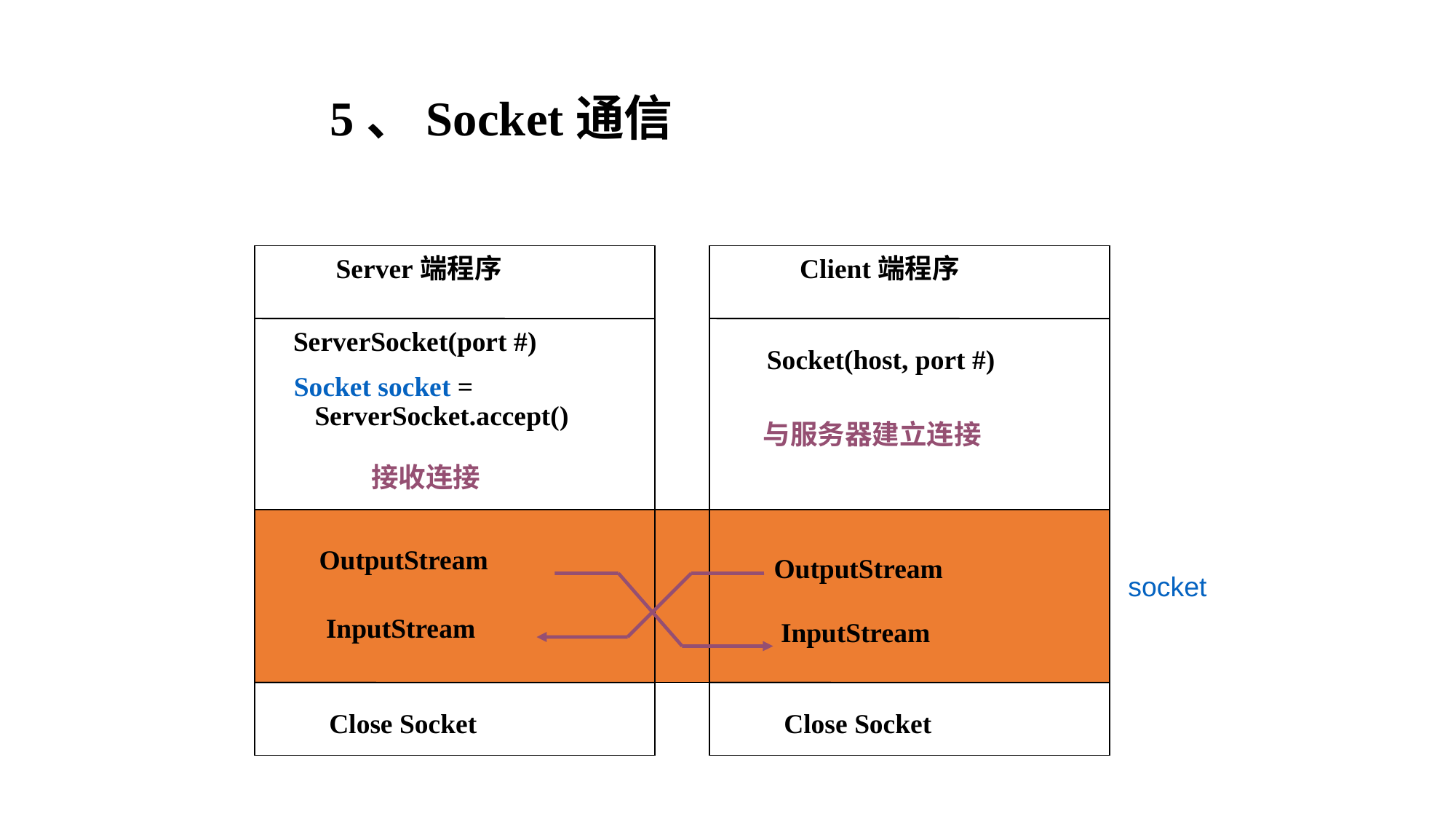

5、Socket通信

Server端程序

Client端程序

ServerSocket(port #)

Socket(host, port #)
Socket socket =
   ServerSocket.accept()
与服务器建立连接
接收连接

OutputStream
OutputStream
socket

InputStream
InputStream

Close Socket
Close Socket